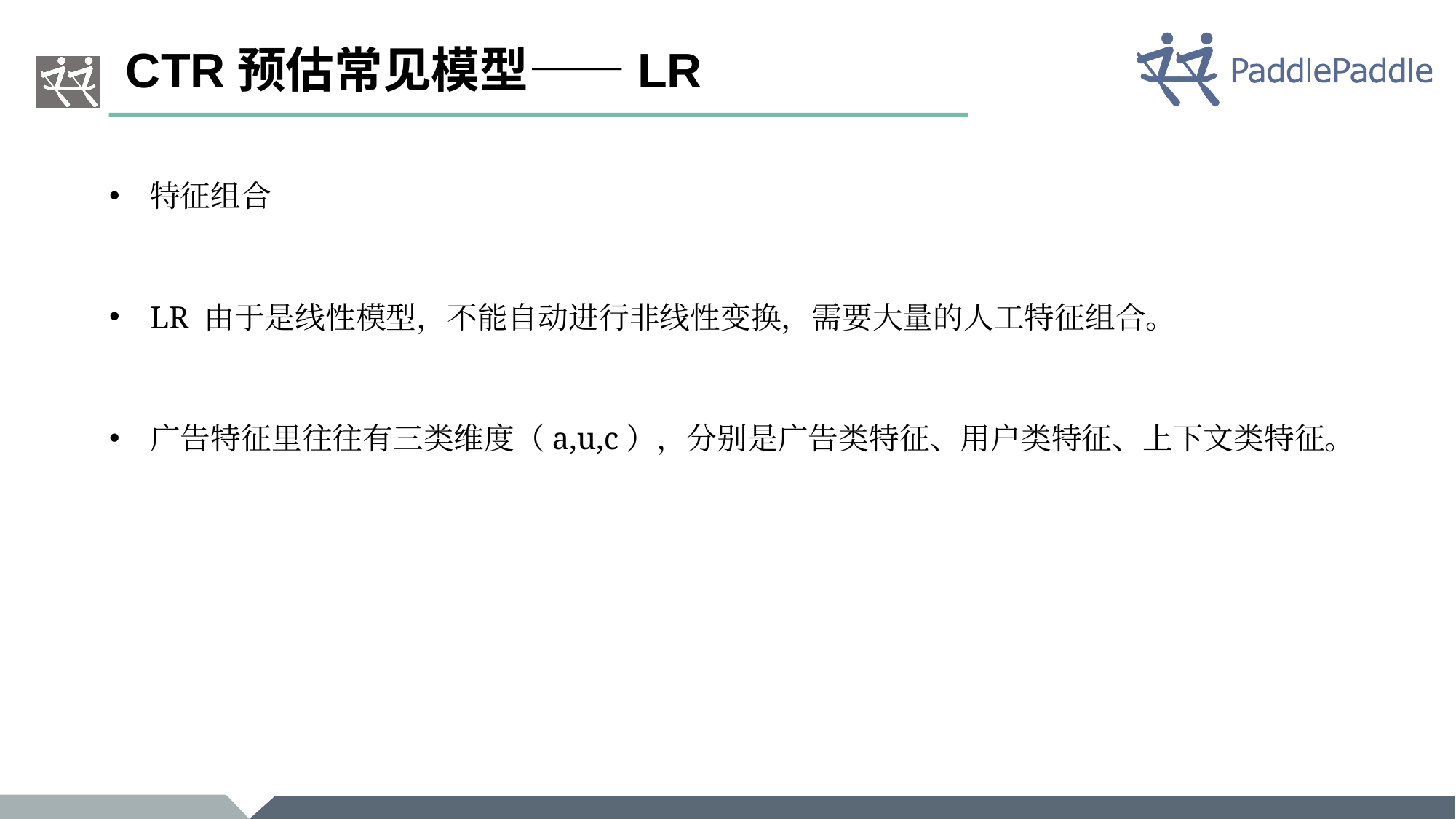

# CTR预估常见模型——LR
特征组合

LR 由于是线性模型，不能自动进行非线性变换，需要大量的人工特征组合。

广告特征里往往有三类维度（a,u,c），分别是广告类特征、用户类特征、上下文类特征。